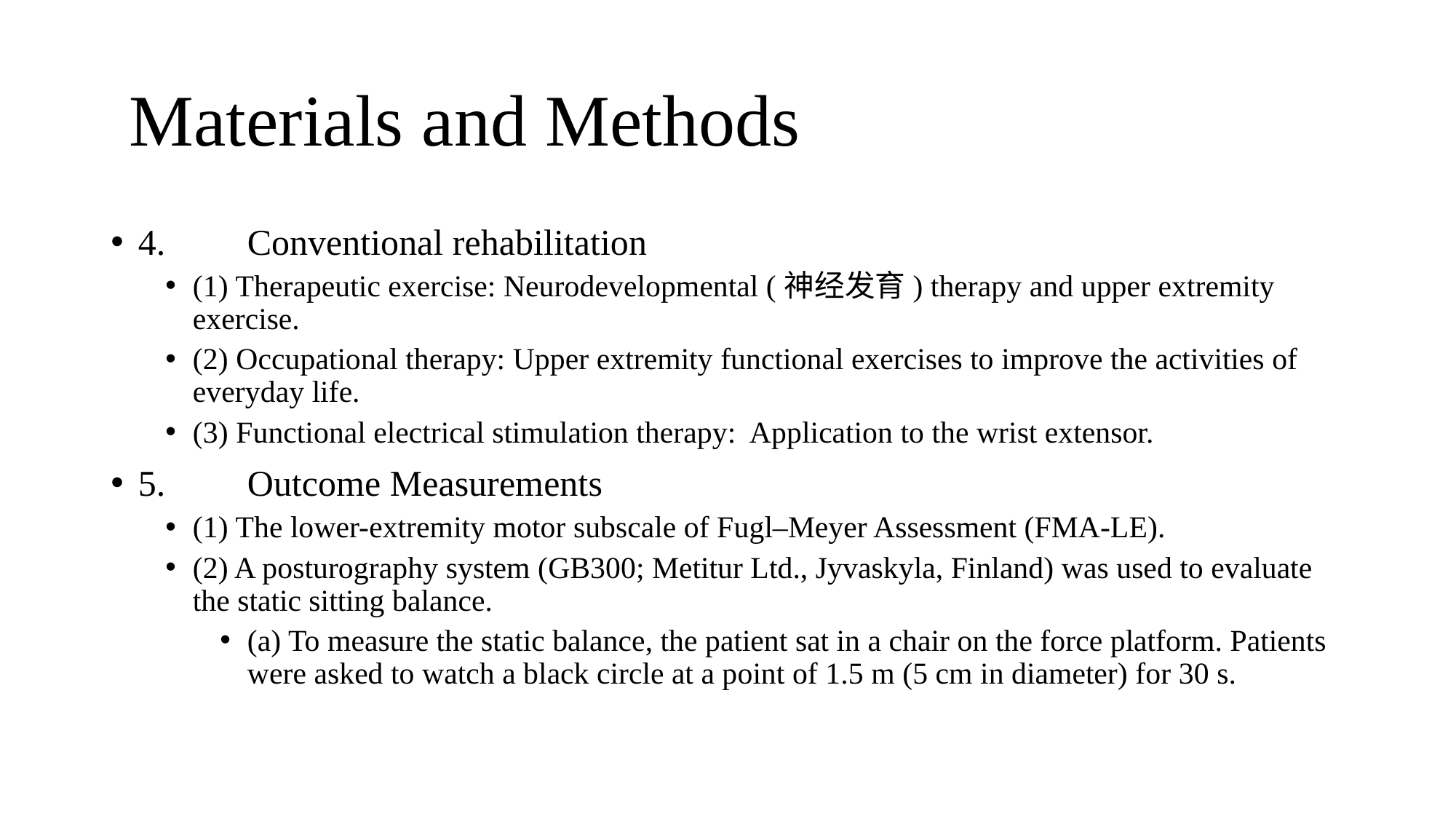

# Materials and Methods
4.	Conventional rehabilitation
(1) Therapeutic exercise: Neurodevelopmental (神经发育) therapy and upper extremity exercise.
(2) Occupational therapy: Upper extremity functional exercises to improve the activities of everyday life.
(3) Functional electrical stimulation therapy:  Application to the wrist extensor.
5.	Outcome Measurements
(1) The lower-extremity motor subscale of Fugl–Meyer Assessment (FMA-LE).
(2) A posturography system (GB300; Metitur Ltd., Jyvaskyla, Finland) was used to evaluate the static sitting balance.
(a) To measure the static balance, the patient sat in a chair on the force platform. Patients were asked to watch a black circle at a point of 1.5 m (5 cm in diameter) for 30 s.